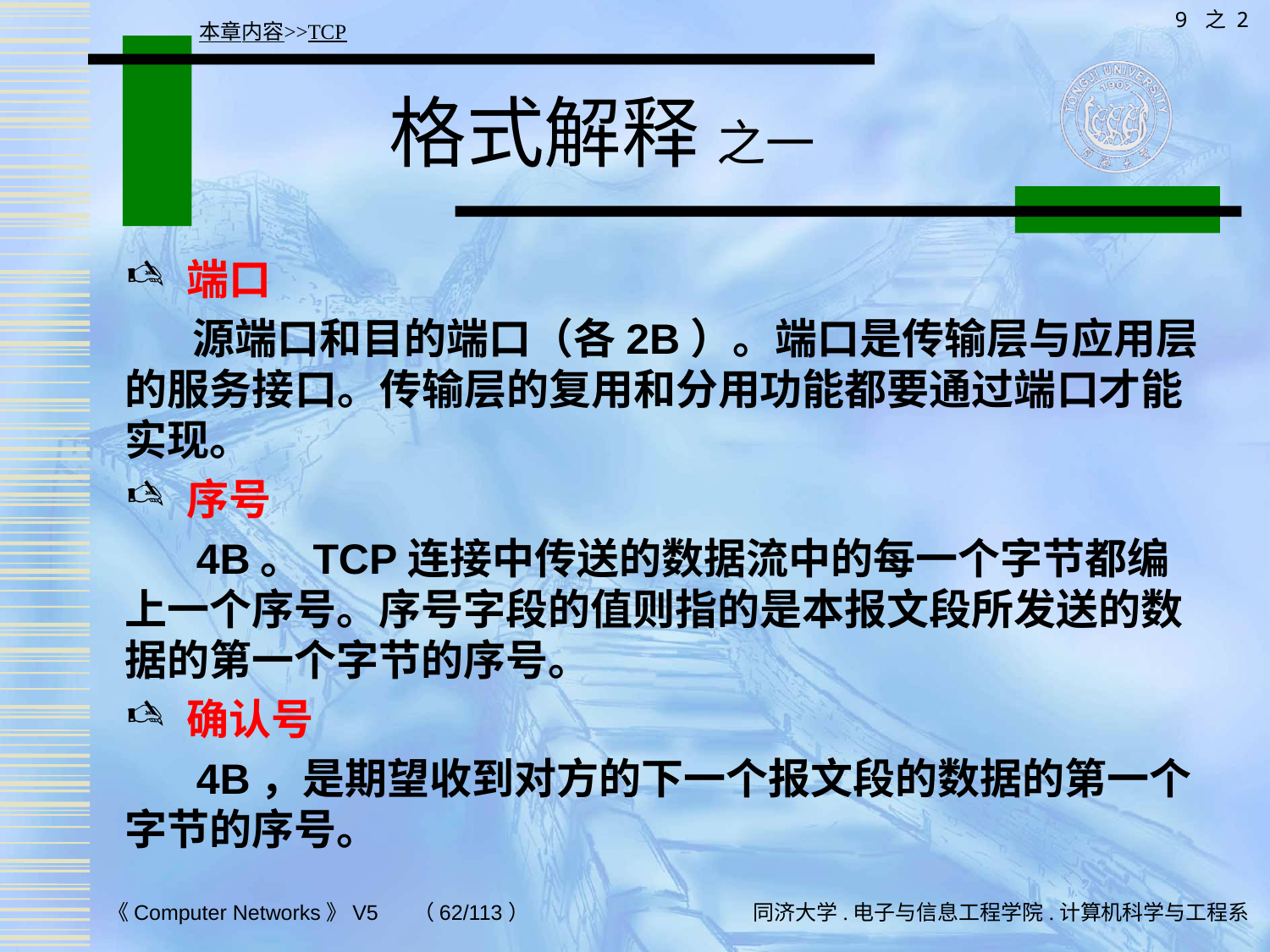

9 之 2
本章内容>>TCP
# 格式解释 之一
端口
      源端口和目的端口（各2B）。端口是传输层与应用层的服务接口。传输层的复用和分用功能都要通过端口才能实现。
序号
      4B。TCP连接中传送的数据流中的每一个字节都编上一个序号。序号字段的值则指的是本报文段所发送的数据的第一个字节的序号。
确认号
      4B，是期望收到对方的下一个报文段的数据的第一个字节的序号。